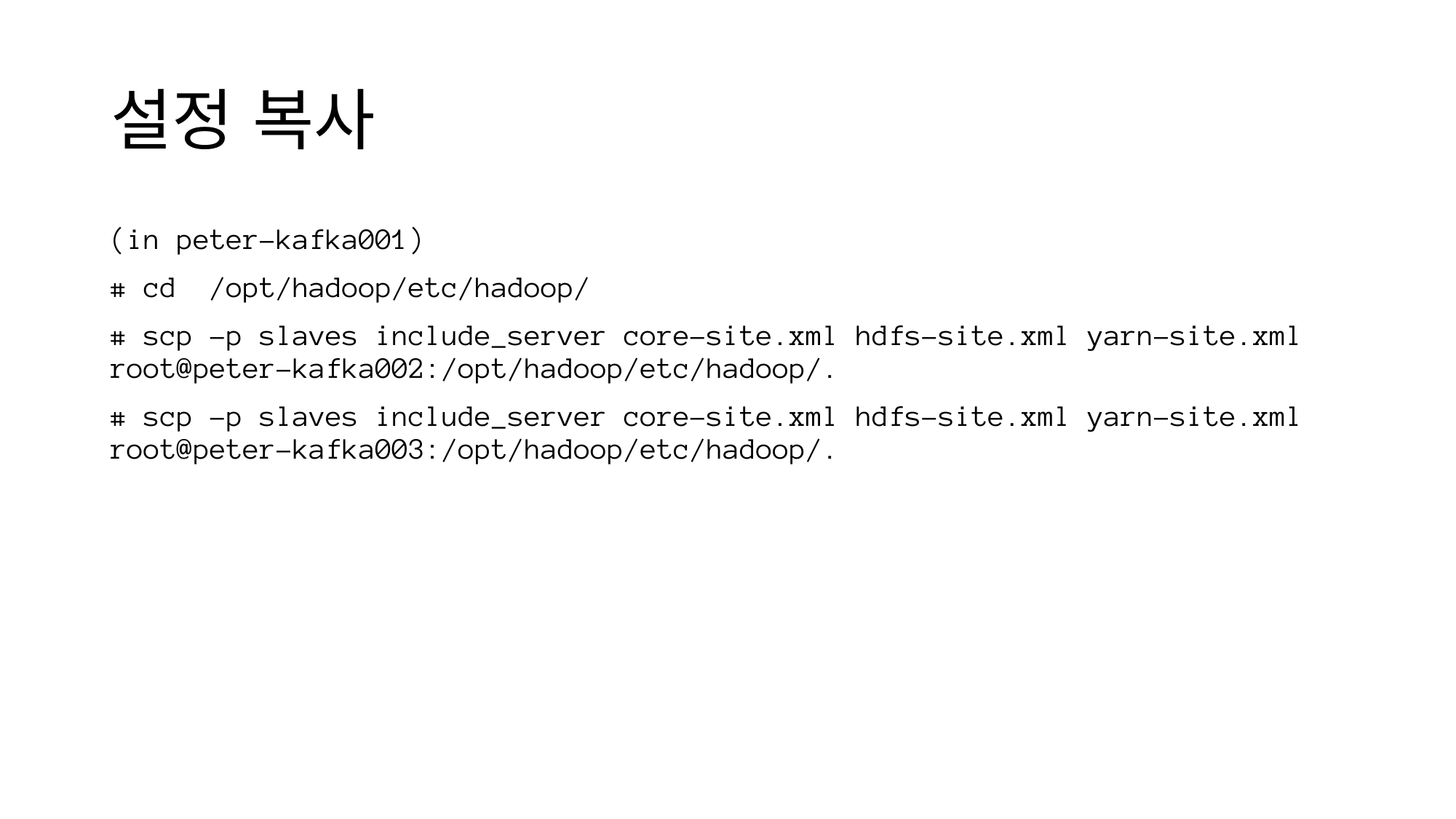

# 설정 복사
(in peter-kafka001)
# cd  /opt/hadoop/etc/hadoop/
# scp -p slaves include_server core-site.xml hdfs-site.xml yarn-site.xml root@peter-kafka002:/opt/hadoop/etc/hadoop/.
# scp -p slaves include_server core-site.xml hdfs-site.xml yarn-site.xml root@peter-kafka003:/opt/hadoop/etc/hadoop/.